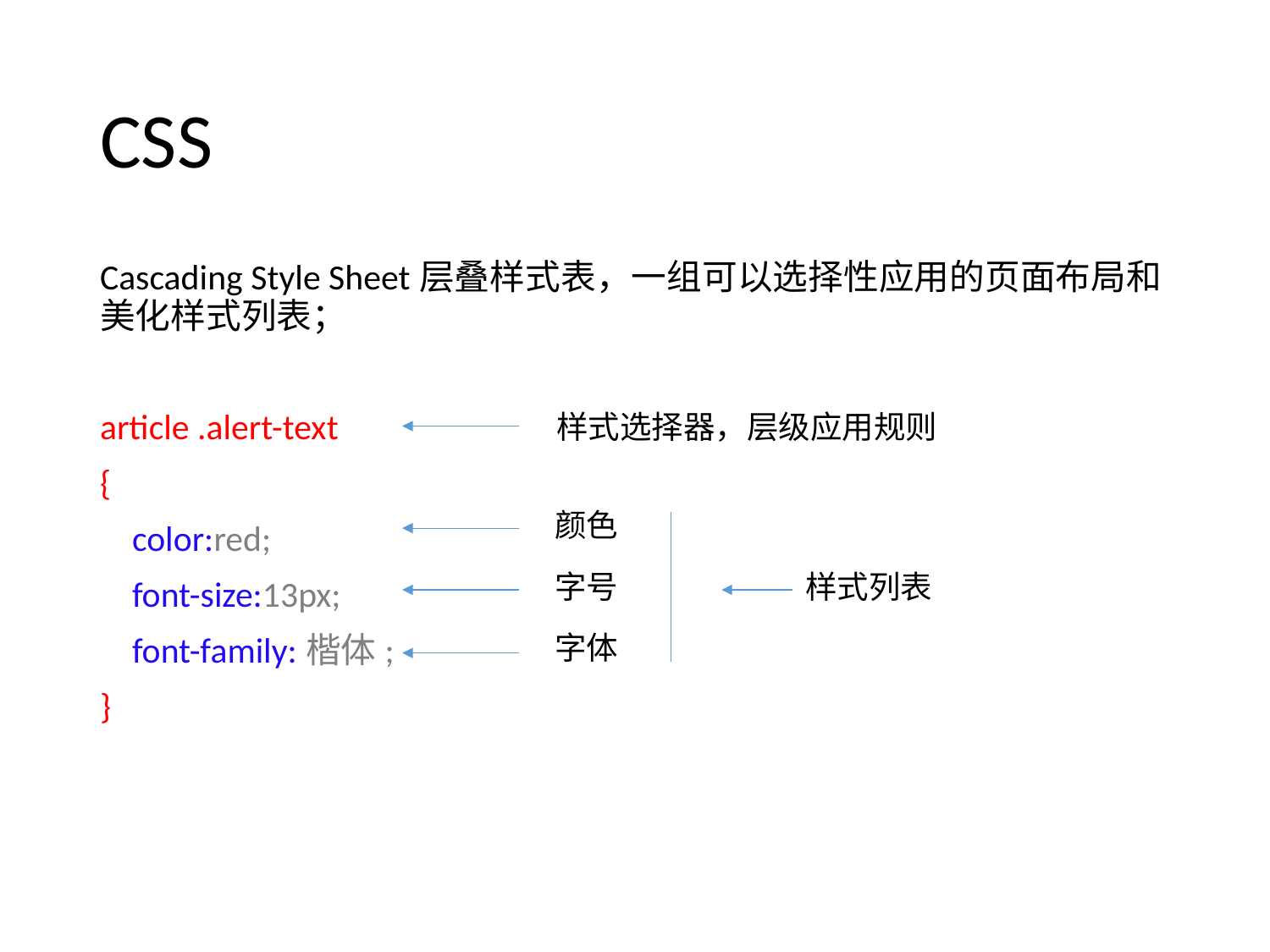

# CSS
Cascading Style Sheet层叠样式表，一组可以选择性应用的页面布局和美化样式列表；

article .alert-text
{
    color:red;
    font-size:13px;
    font-family:楷体;
}

样式选择器，层级应用规则
颜色
字号
样式列表
字体